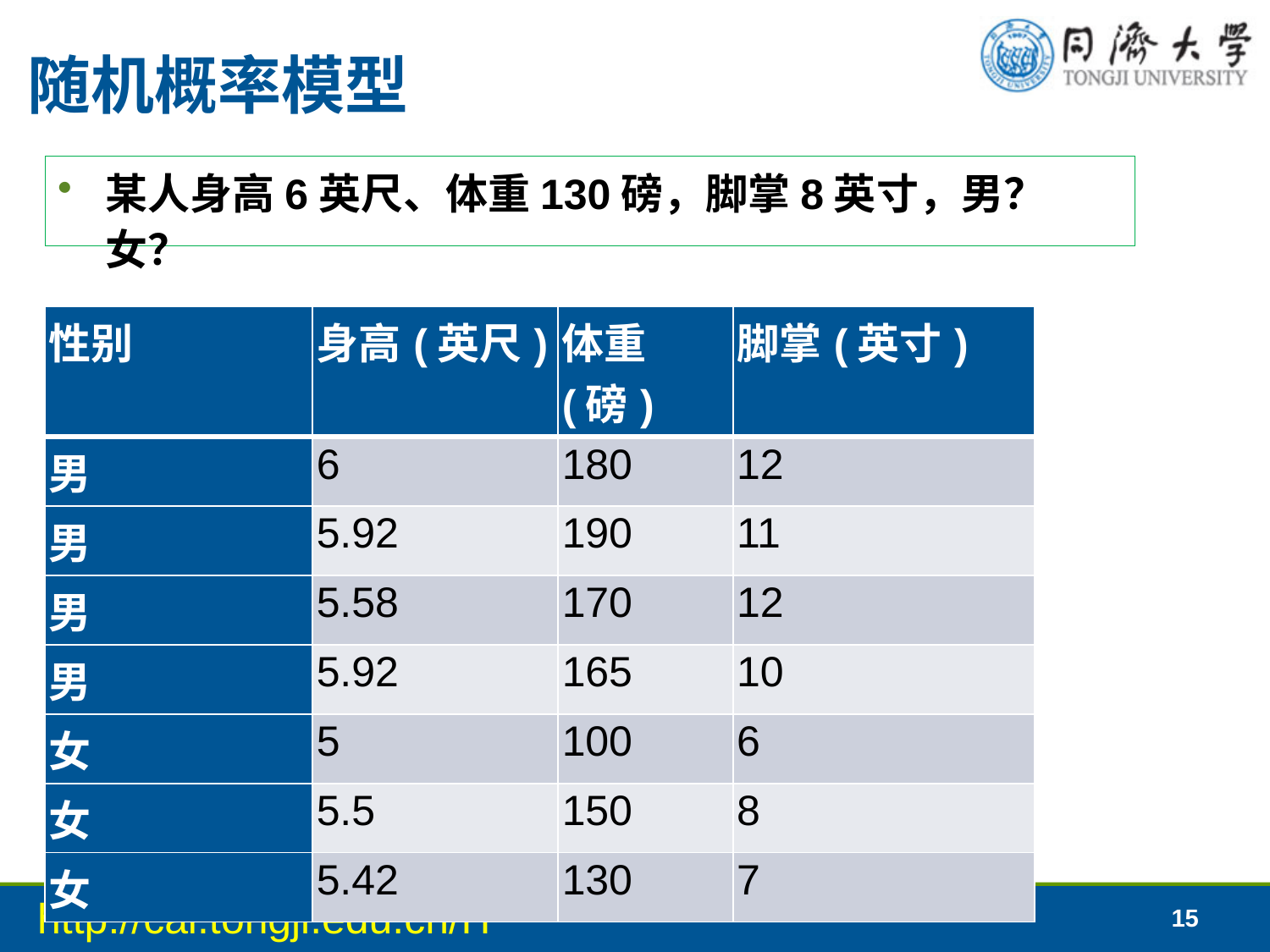

# 随机概率模型
某人身高6英尺、体重130磅，脚掌8英寸，男？女？
| 性别 | 身高(英尺) | 体重(磅) | 脚掌(英寸) |
| --- | --- | --- | --- |
| 男 | 6 | 180 | 12 |
| 男 | 5.92 | 190 | 11 |
| 男 | 5.58 | 170 | 12 |
| 男 | 5.92 | 165 | 10 |
| 女 | 5 | 100 | 6 |
| 女 | 5.5 | 150 | 8 |
| 女 | 5.42 | 130 | 7 |